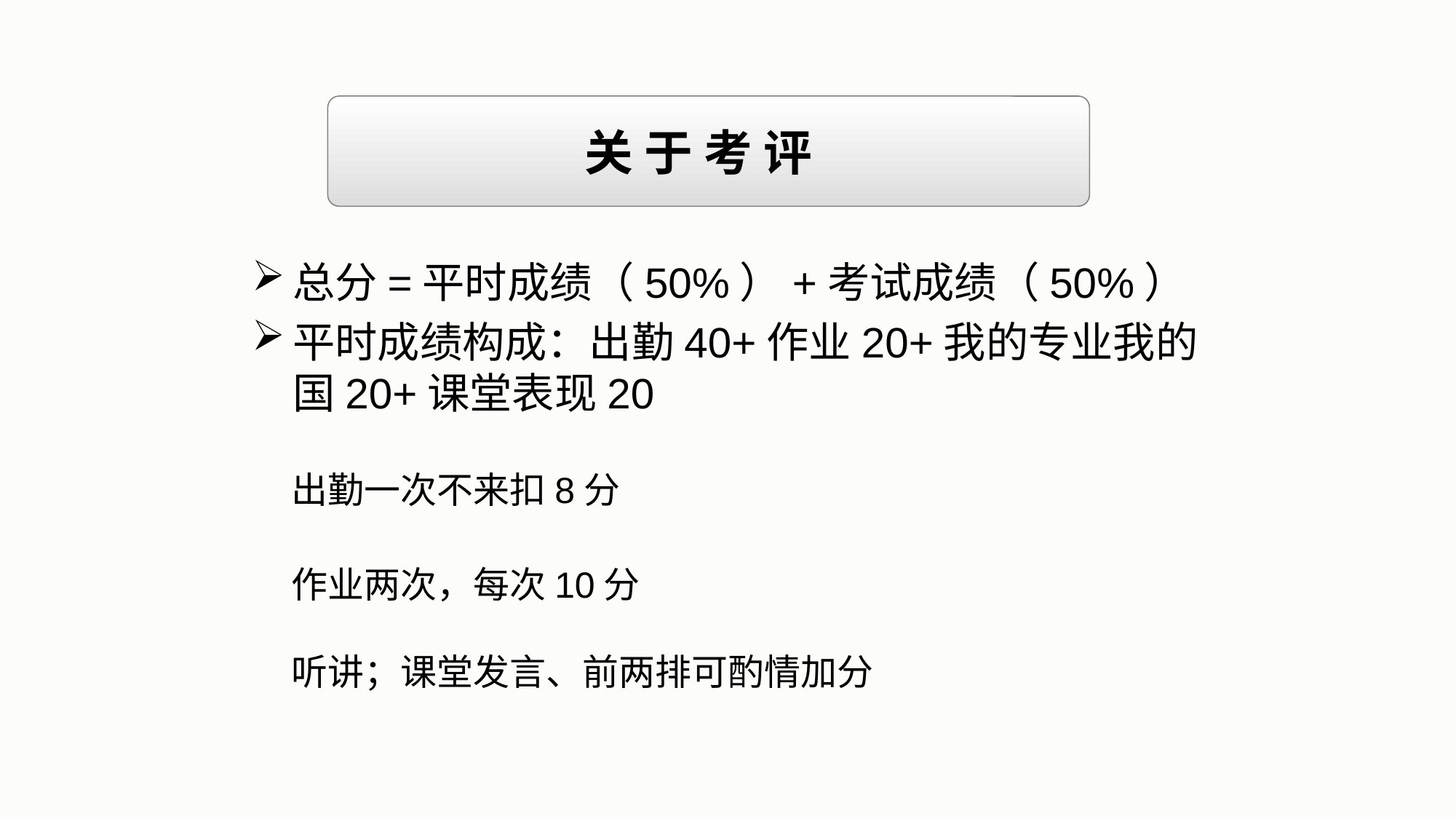

关 于 考 评
总分=平时成绩（50%）+考试成绩（50%）
平时成绩构成：出勤40+作业20+我的专业我的国20+课堂表现20
出勤一次不来扣8分

作业两次，每次10分

听讲；课堂发言、前两排可酌情加分